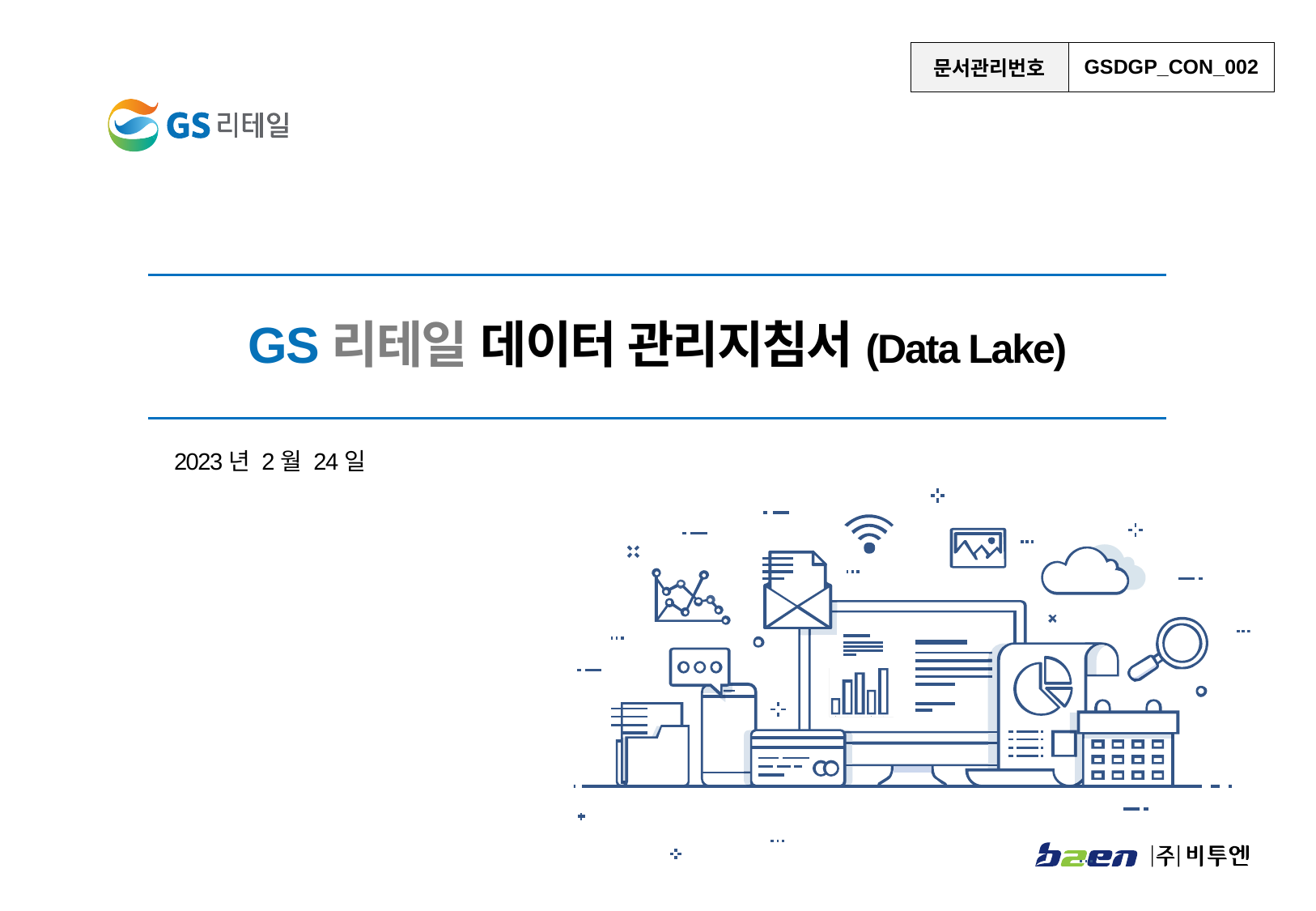

| 문서관리번호 | GSDGP\_CON\_002 |
| --- | --- |

GS리테일 데이터 관리지침서(Data Lake)
2023년 2월 24일